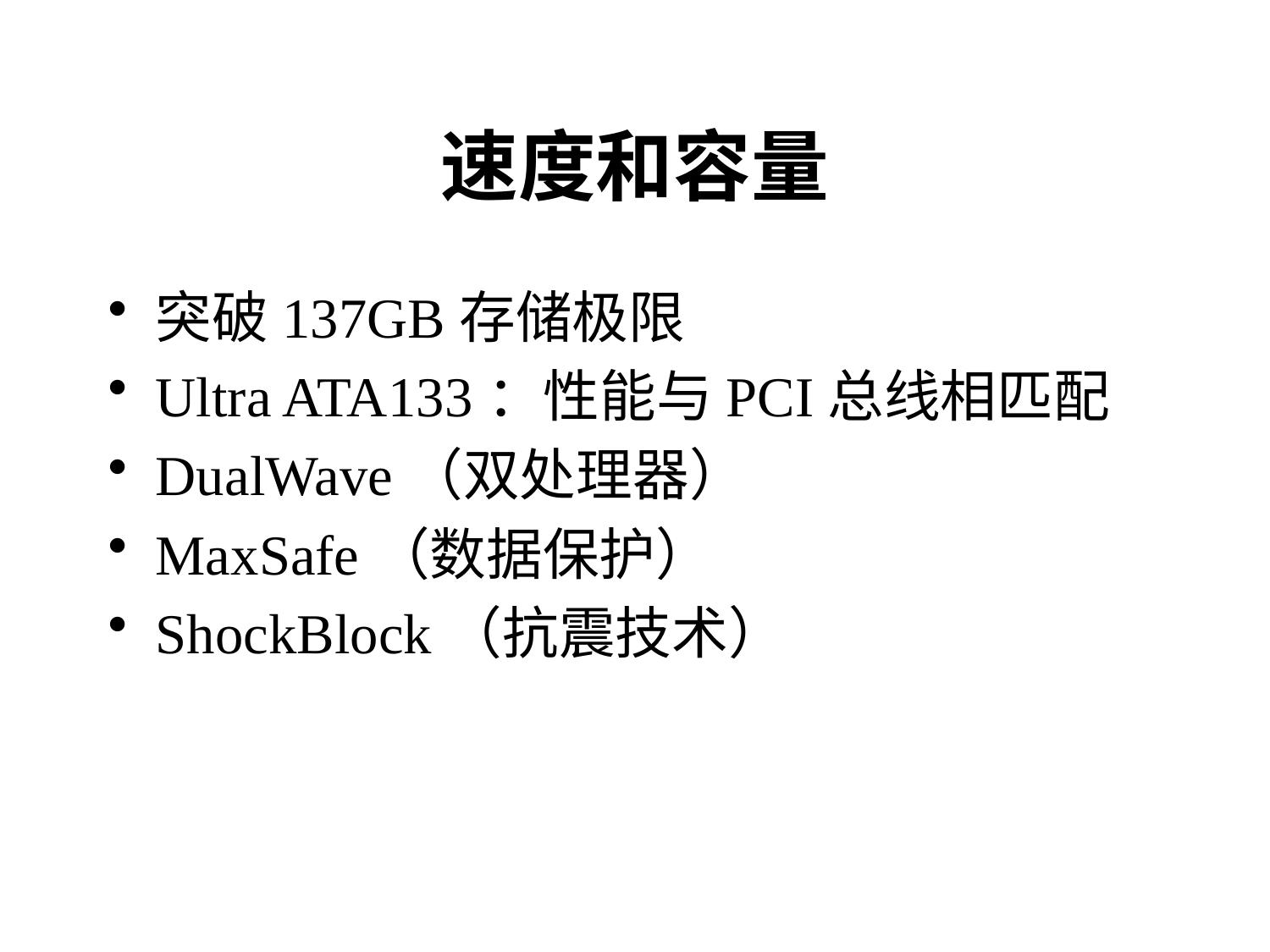

# 速度和容量
突破137GB存储极限
Ultra ATA133：性能与PCI总线相匹配
DualWave（双处理器）
MaxSafe（数据保护）
ShockBlock（抗震技术）